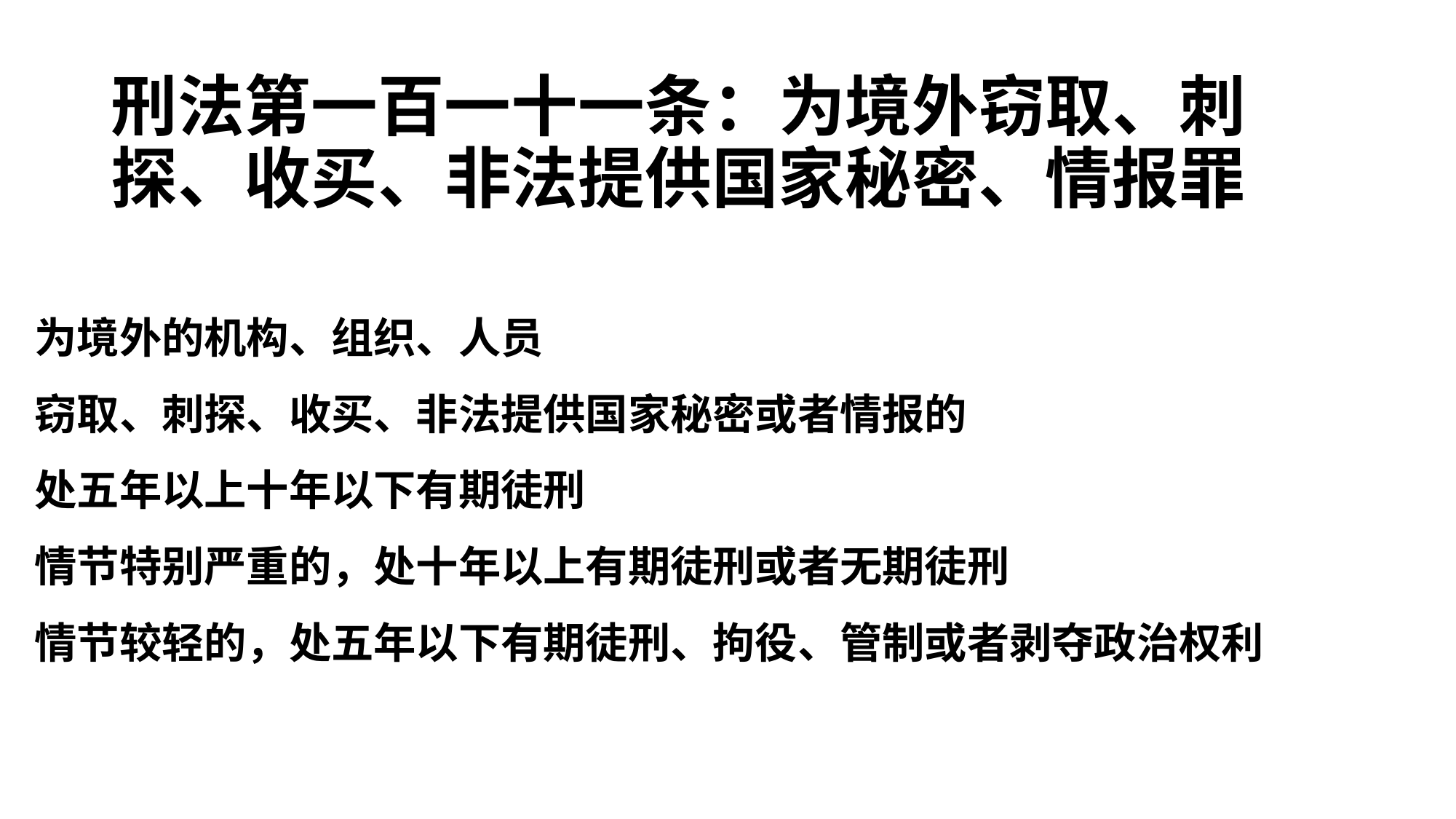

# 刑法第一百一十一条：为境外窃取、刺 探、收买、非法提供国家秘密、情报罪
为境外的机构、组织、人员
窃取、刺探、收买、非法提供国家秘密或者情报的
处五年以上十年以下有期徒刑
情节特别严重的，处十年以上有期徒刑或者无期徒刑
情节较轻的，处五年以下有期徒刑、拘役、管制或者剥夺政治权利